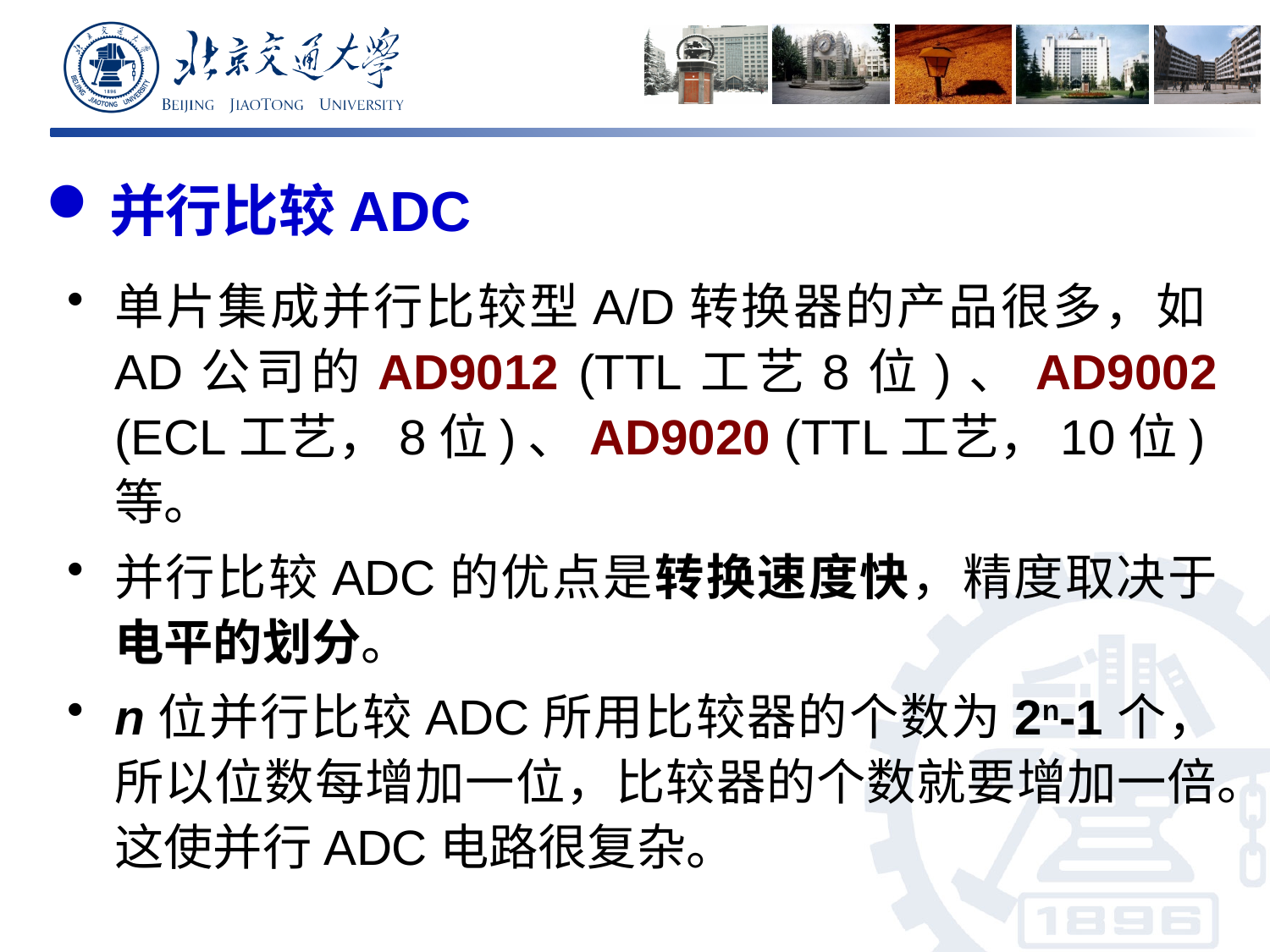

并行比较ADC
单片集成并行比较型A/D转换器的产品很多，如AD公司的AD9012 (TTL工艺8位)、AD9002 (ECL工艺，8位)、AD9020 (TTL工艺，10位)等。
并行比较ADC的优点是转换速度快，精度取决于电平的划分。
n位并行比较ADC所用比较器的个数为2n-1个，所以位数每增加一位，比较器的个数就要增加一倍。这使并行ADC电路很复杂。